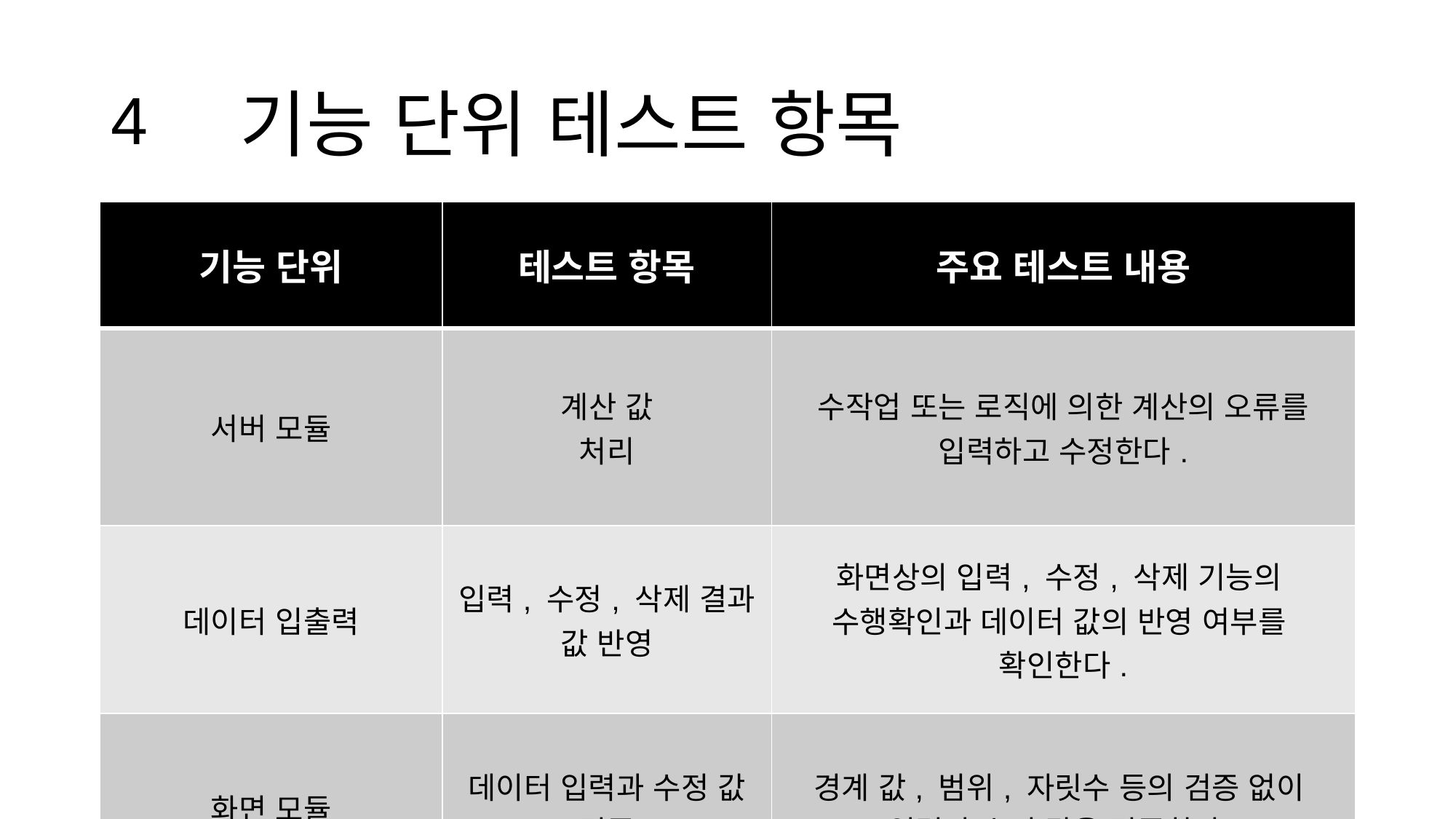

# 4
기능 단위 테스트 항목
| 기능 단위 | 테스트 항목 | 주요 테스트 내용 |
| --- | --- | --- |
| 서버 모듈 | 계산 값 처리 | 수작업 또는 로직에 의한 계산의 오류를 입력하고 수정한다. |
| 데이터 입출력 | 입력, 수정, 삭제 결과 값 반영 | 화면상의 입력, 수정, 삭제 기능의 수행확인과 데이터 값의 반영 여부를 확인한다. |
| 화면 모듈 | 데이터 입력과 수정 값 검증 | 경계 값, 범위, 자릿수 등의 검증 없이 입력과 수정 값을 검증한다. |